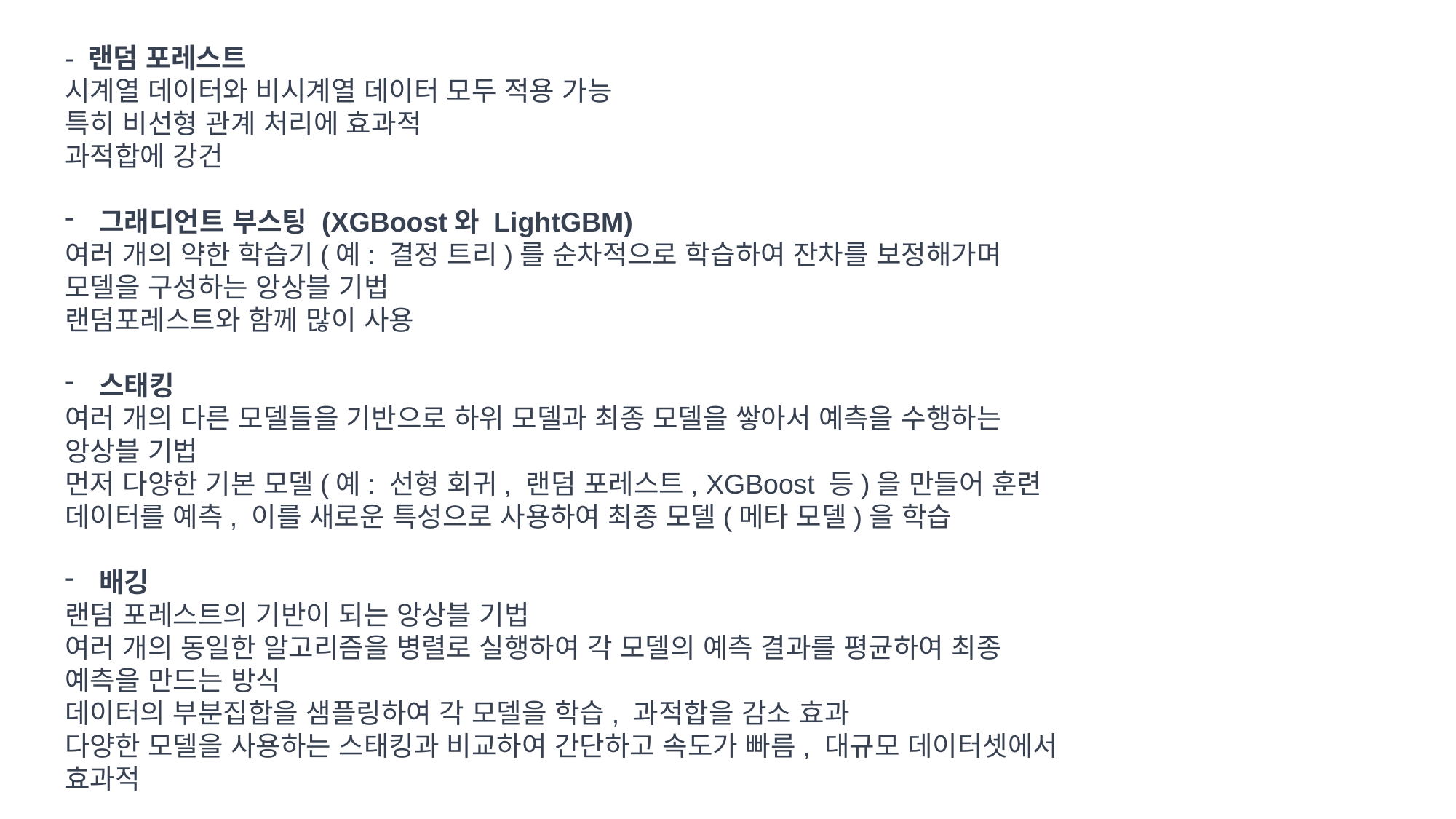

- 랜덤 포레스트
시계열 데이터와 비시계열 데이터 모두 적용 가능
특히 비선형 관계 처리에 효과적
과적합에 강건

그래디언트 부스팅 (XGBoost와 LightGBM)
여러 개의 약한 학습기(예: 결정 트리)를 순차적으로 학습하여 잔차를 보정해가며 모델을 구성하는 앙상블 기법
랜덤포레스트와 함께 많이 사용

스태킹
여러 개의 다른 모델들을 기반으로 하위 모델과 최종 모델을 쌓아서 예측을 수행하는 앙상블 기법
먼저 다양한 기본 모델(예: 선형 회귀, 랜덤 포레스트, XGBoost 등)을 만들어 훈련 데이터를 예측, 이를 새로운 특성으로 사용하여 최종 모델(메타 모델)을 학습

배깅
랜덤 포레스트의 기반이 되는 앙상블 기법
여러 개의 동일한 알고리즘을 병렬로 실행하여 각 모델의 예측 결과를 평균하여 최종 예측을 만드는 방식
데이터의 부분집합을 샘플링하여 각 모델을 학습, 과적합을 감소 효과
다양한 모델을 사용하는 스태킹과 비교하여 간단하고 속도가 빠름, 대규모 데이터셋에서 효과적